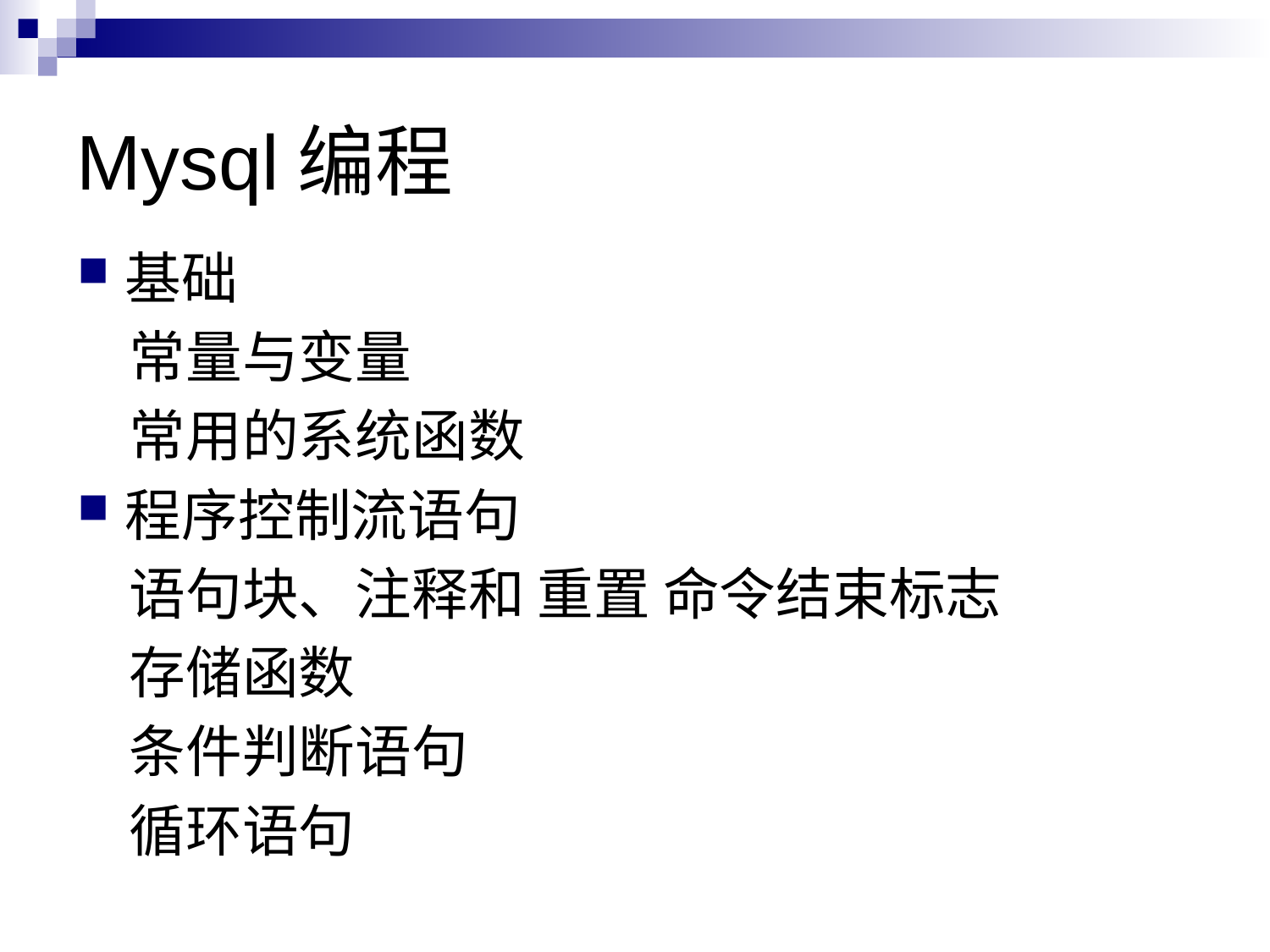

# Mysql编程
基础
   常量与变量
   常用的系统函数
程序控制流语句
   语句块、注释和 重置 命令结束标志
   存储函数
   条件判断语句
   循环语句